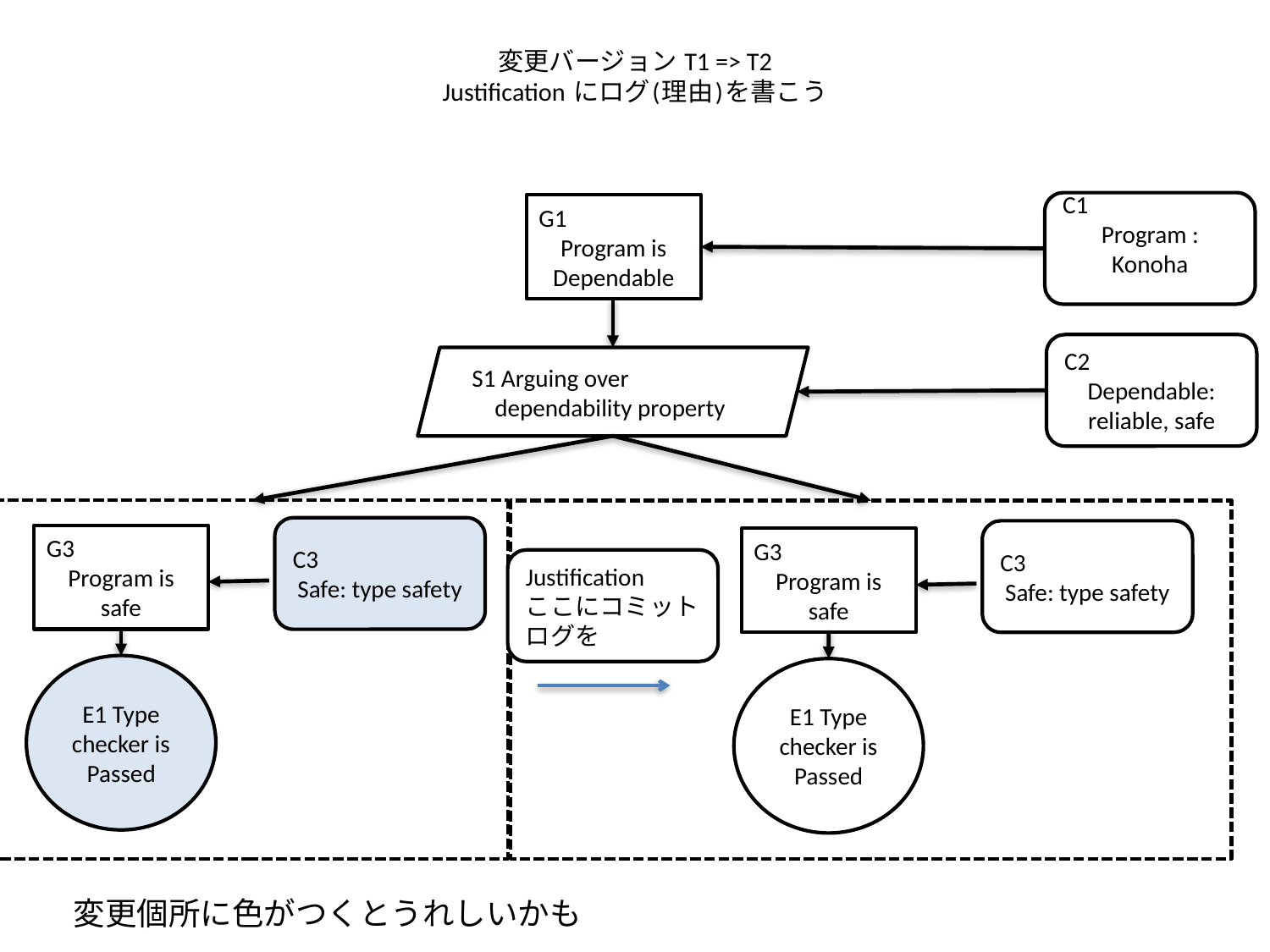

# 変更バージョン T1 => T2 Justification にログ(理由)を書こう
C1
Program : Konoha

G1
Program is Dependable
C2
Dependable: reliable, safe
S1 Arguing over
dependability property

C3
Safe: type safety
C3
Safe: type safety
G3
Program is safe
G3
Program is safe
Justification
ここにコミットログを
E1 Type checker is Passed
E1 Type checker is Passed
変更個所に色がつくとうれしいかも